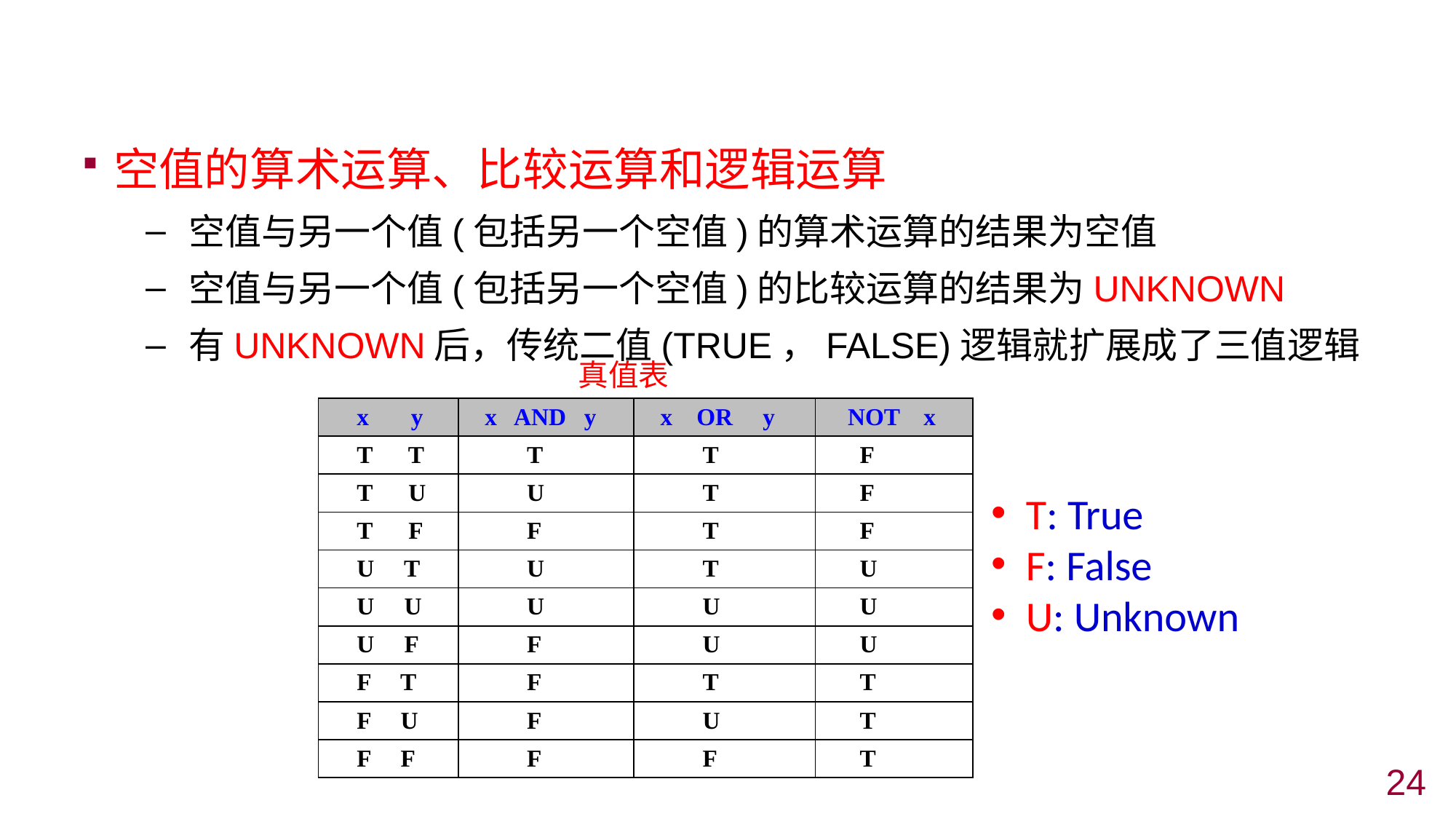

#
空值的算术运算、比较运算和逻辑运算
空值与另一个值(包括另一个空值)的算术运算的结果为空值
空值与另一个值(包括另一个空值)的比较运算的结果为UNKNOWN
有UNKNOWN后，传统二值(TRUE，FALSE)逻辑就扩展成了三值逻辑

真值表
| x y | x AND y | x OR y | NOT x |
| --- | --- | --- | --- |
| T T | T | T | F |
| T U | U | T | F |
| T F | F | T | F |
| U T | U | T | U |
| U U | U | U | U |
| U F | F | U | U |
| F T | F | T | T |
| F U | F | U | T |
| F F | F | F | T |
T: True
F: False
U: Unknown
24